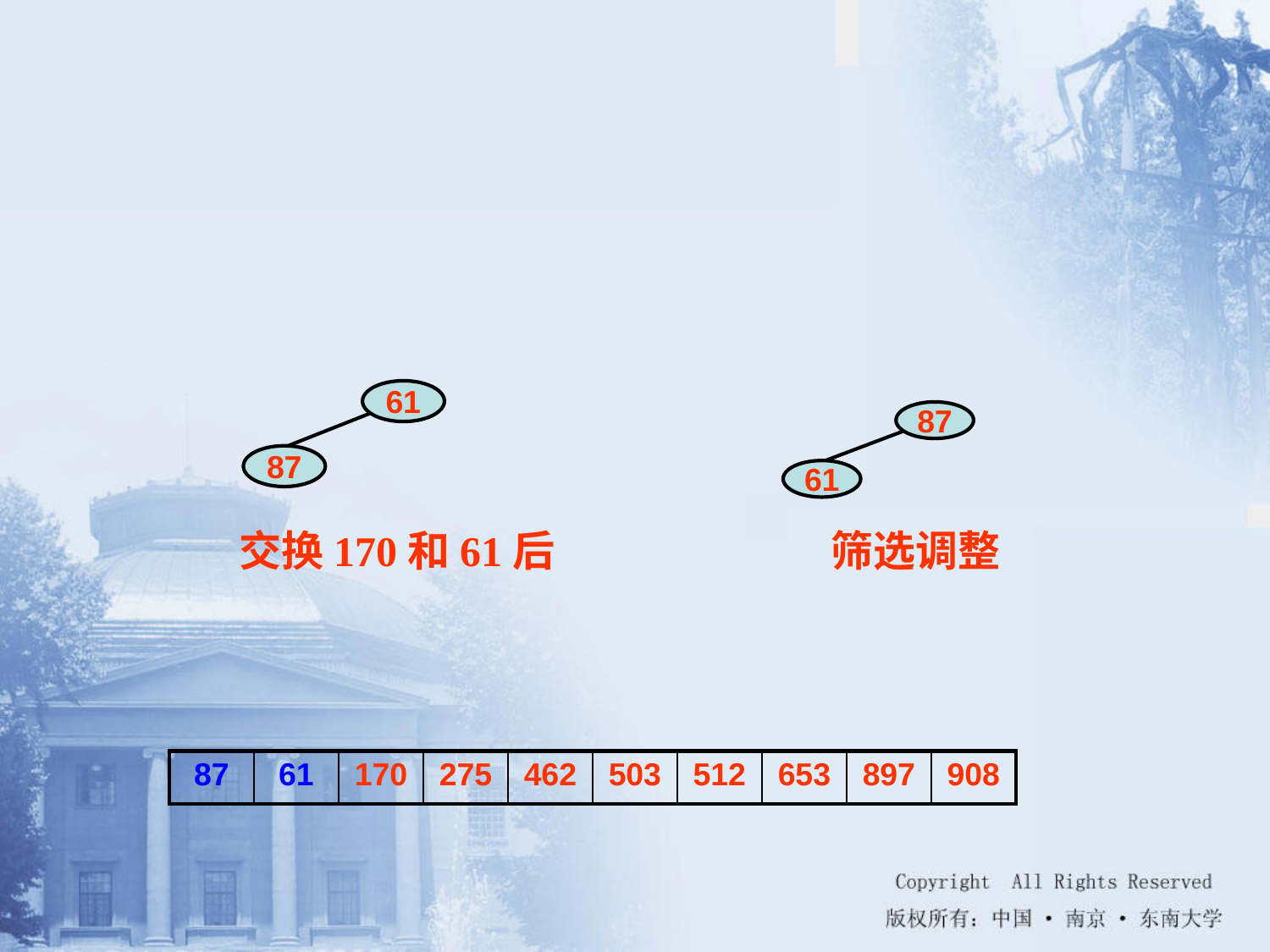

61
87

87
61
交换170和61后
筛选调整
| 87 | 61 | 170 | 275 | 462 | 503 | 512 | 653 | 897 | 908 |
| --- | --- | --- | --- | --- | --- | --- | --- | --- | --- |